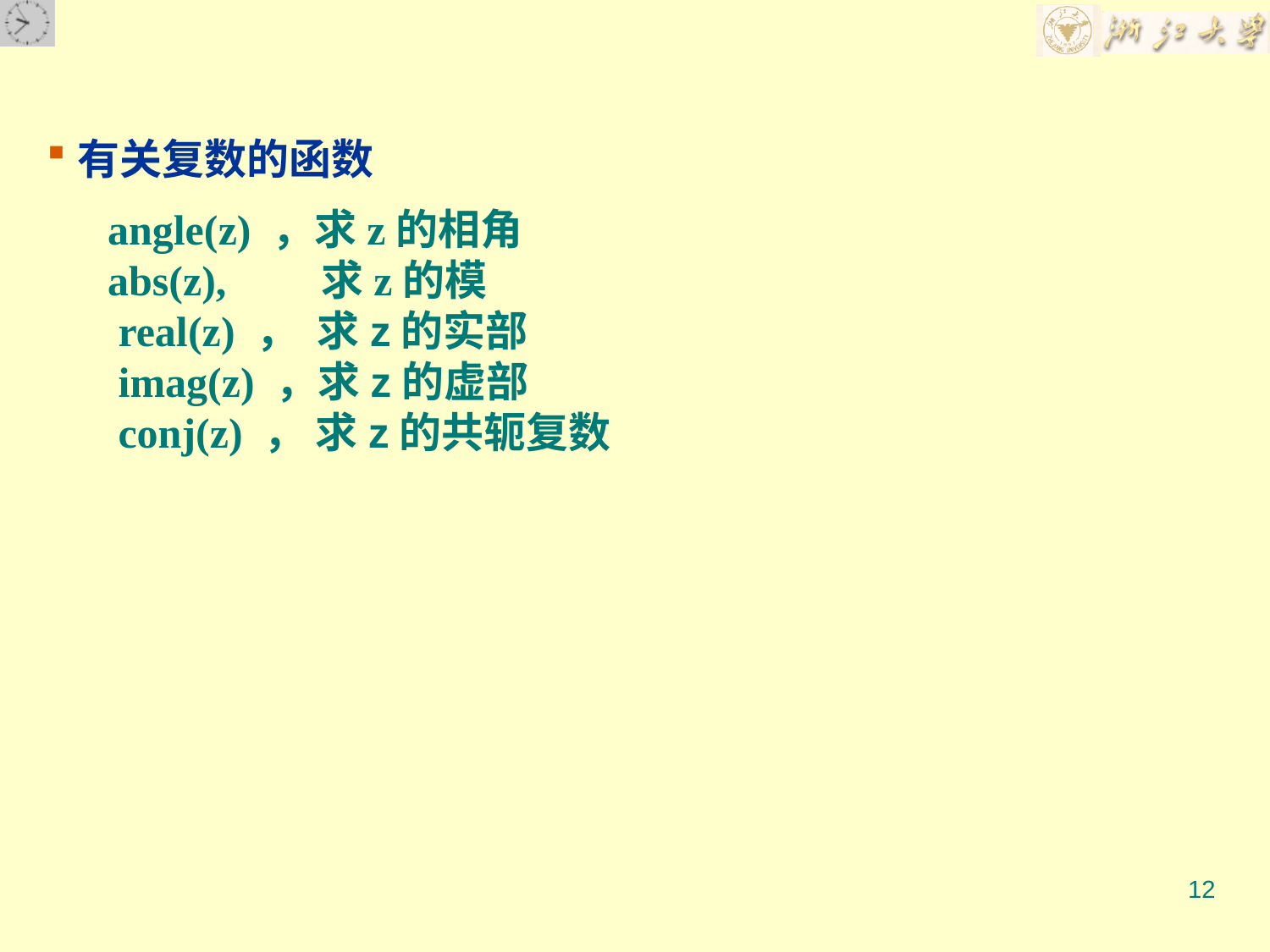

有关复数的函数
angle(z) ，求z的相角
abs(z),        求z的模
 real(z) ，  求z的实部
 imag(z) ，求z的虚部
 conj(z) ， 求z的共轭复数
12